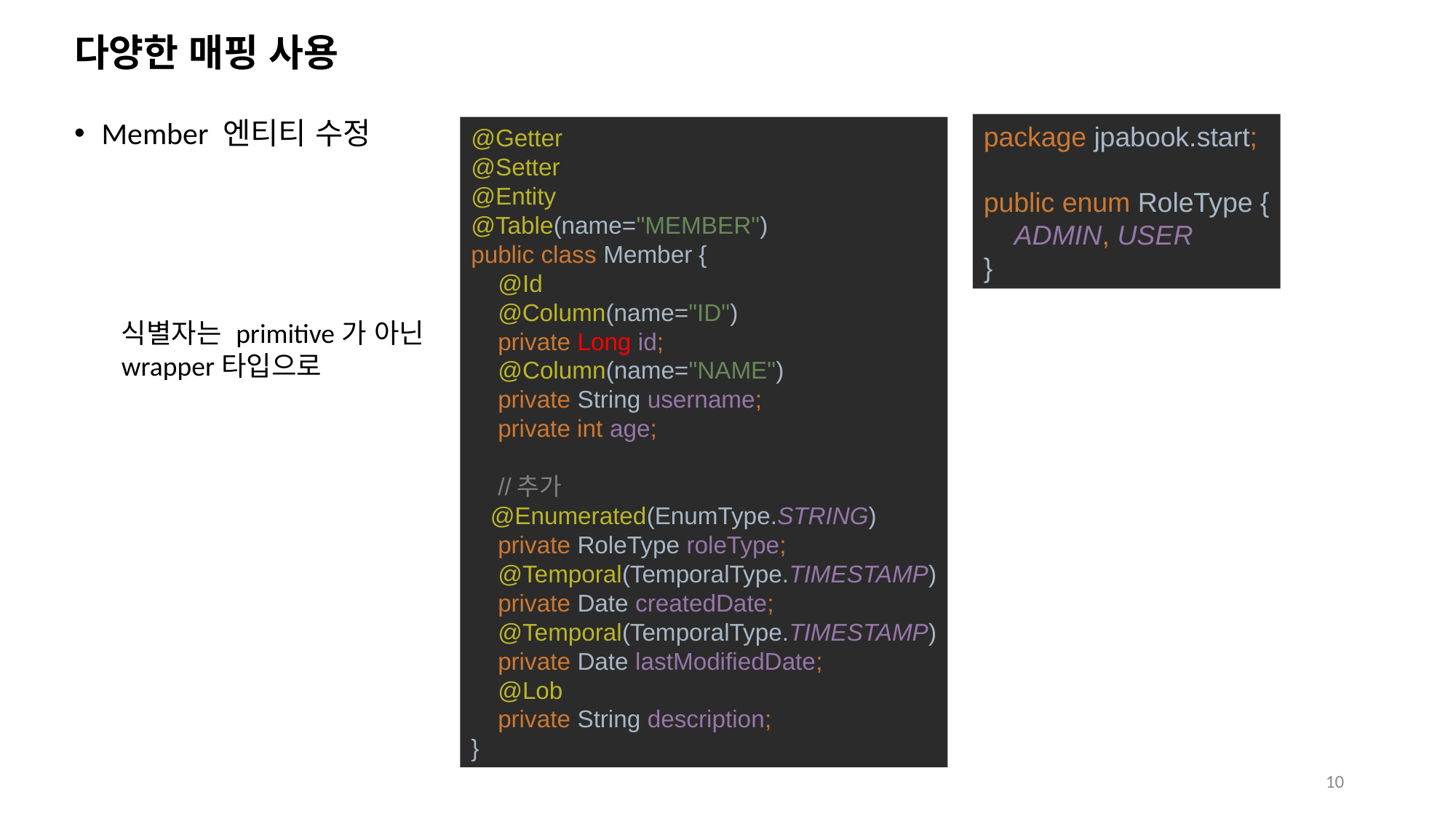

# 다양한 매핑 사용
Member 엔티티 수정

@Getter
@Setter
@Entity
@Table(name="MEMBER")
public class Member {
    @Id
    @Column(name="ID")
    private Long id;
    @Column(name="NAME")
    private String username;
    private int age;
    //추가
  @Enumerated(EnumType.STRING)
    private RoleType roleType;
    @Temporal(TemporalType.TIMESTAMP)
    private Date createdDate;
    @Temporal(TemporalType.TIMESTAMP)
    private Date lastModifiedDate;
    @Lob
    private String description;
}
package jpabook.start;
public enum RoleType {
    ADMIN, USER
}
식별자는 primitive가 아닌
wrapper타입으로
10